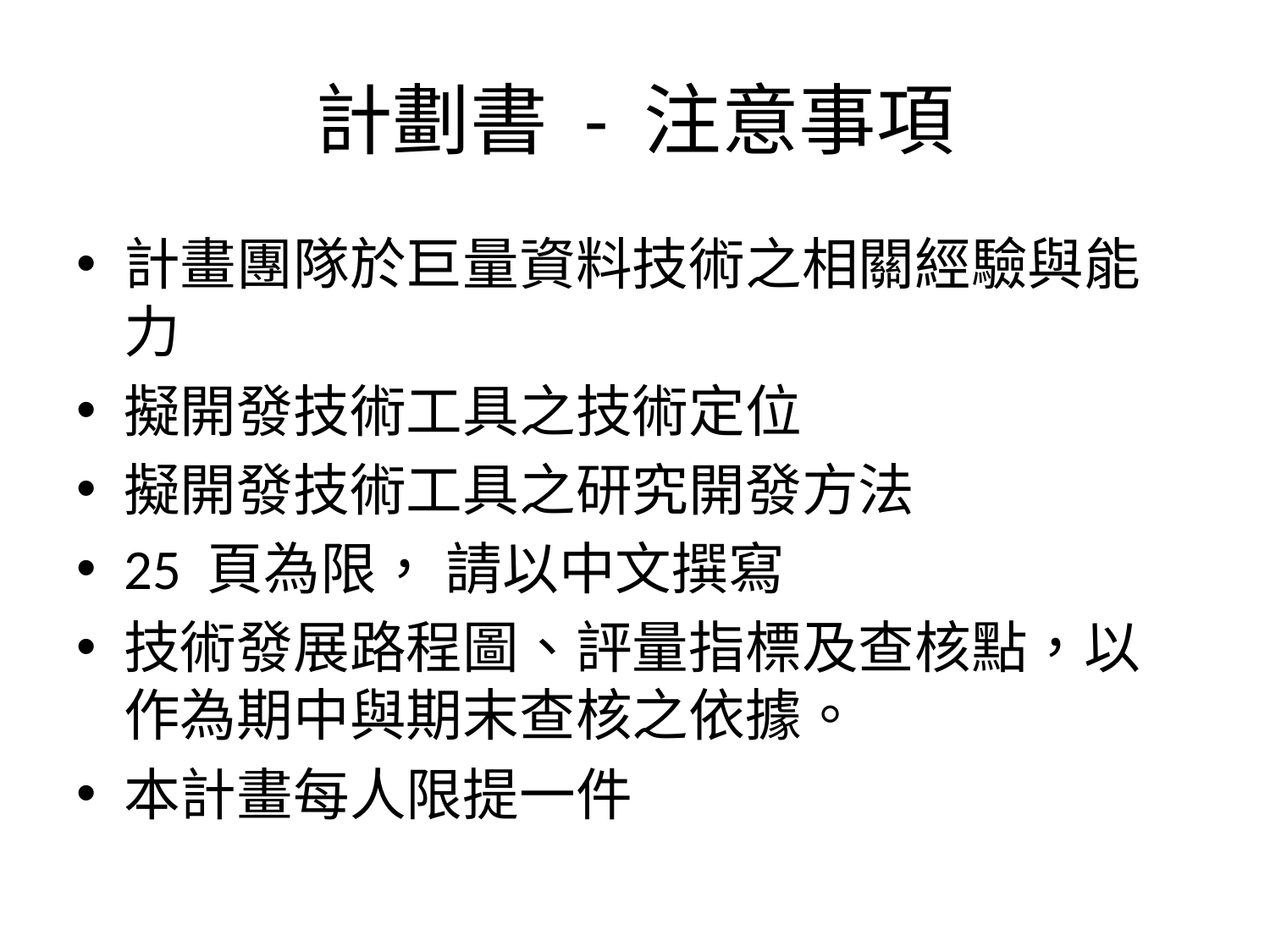

# 計劃書 - 注意事項
計畫團隊於巨量資料技術之相關經驗與能力
擬開發技術工具之技術定位
擬開發技術工具之研究開發方法
25 頁為限， 請以中文撰寫
技術發展路程圖、評量指標及查核點，以作為期中與期末查核之依據。
本計畫每人限提一件